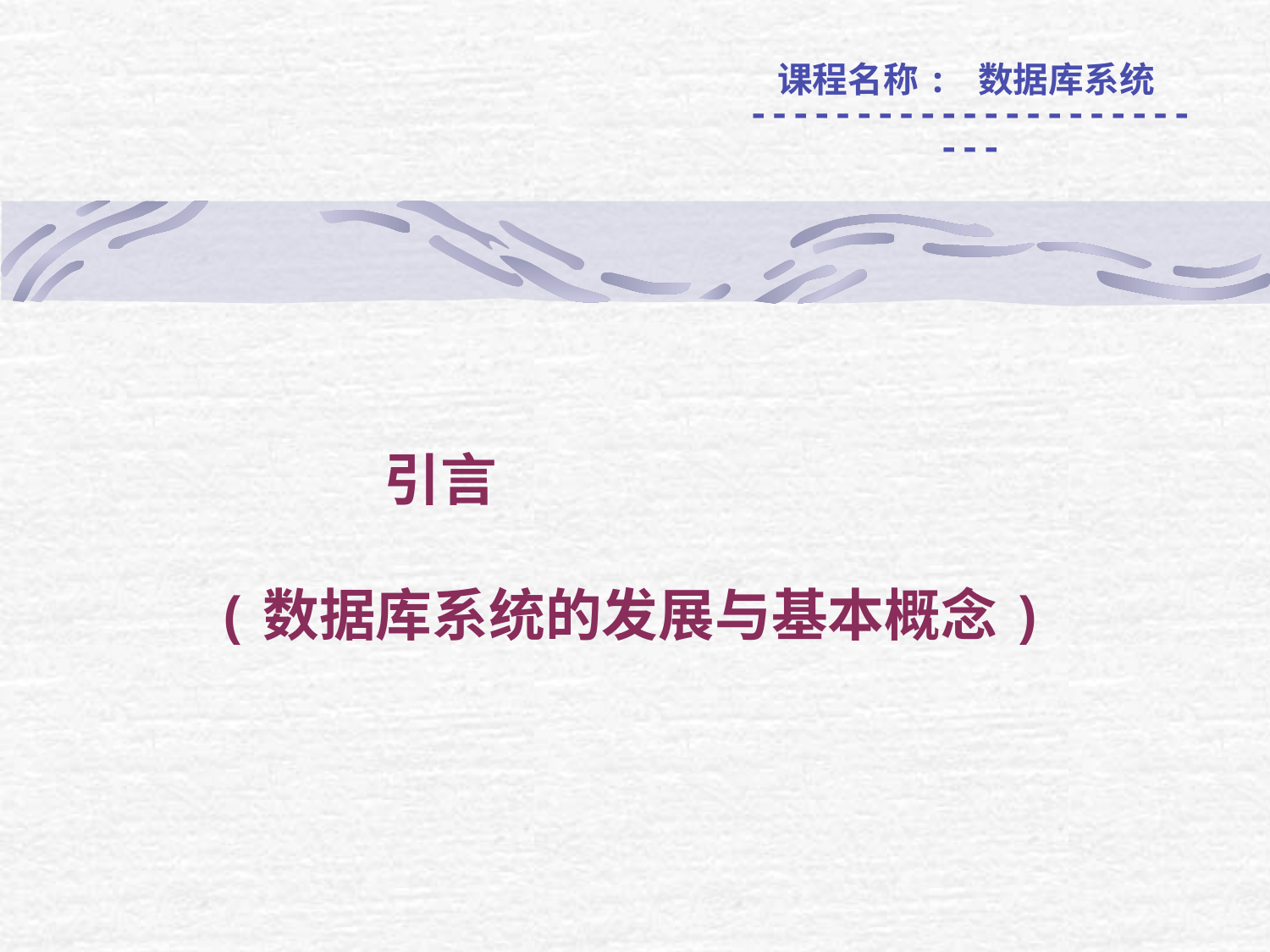

课程名称: 数据库系统
------------------------
# 引言 (数据库系统的发展与基本概念)
1